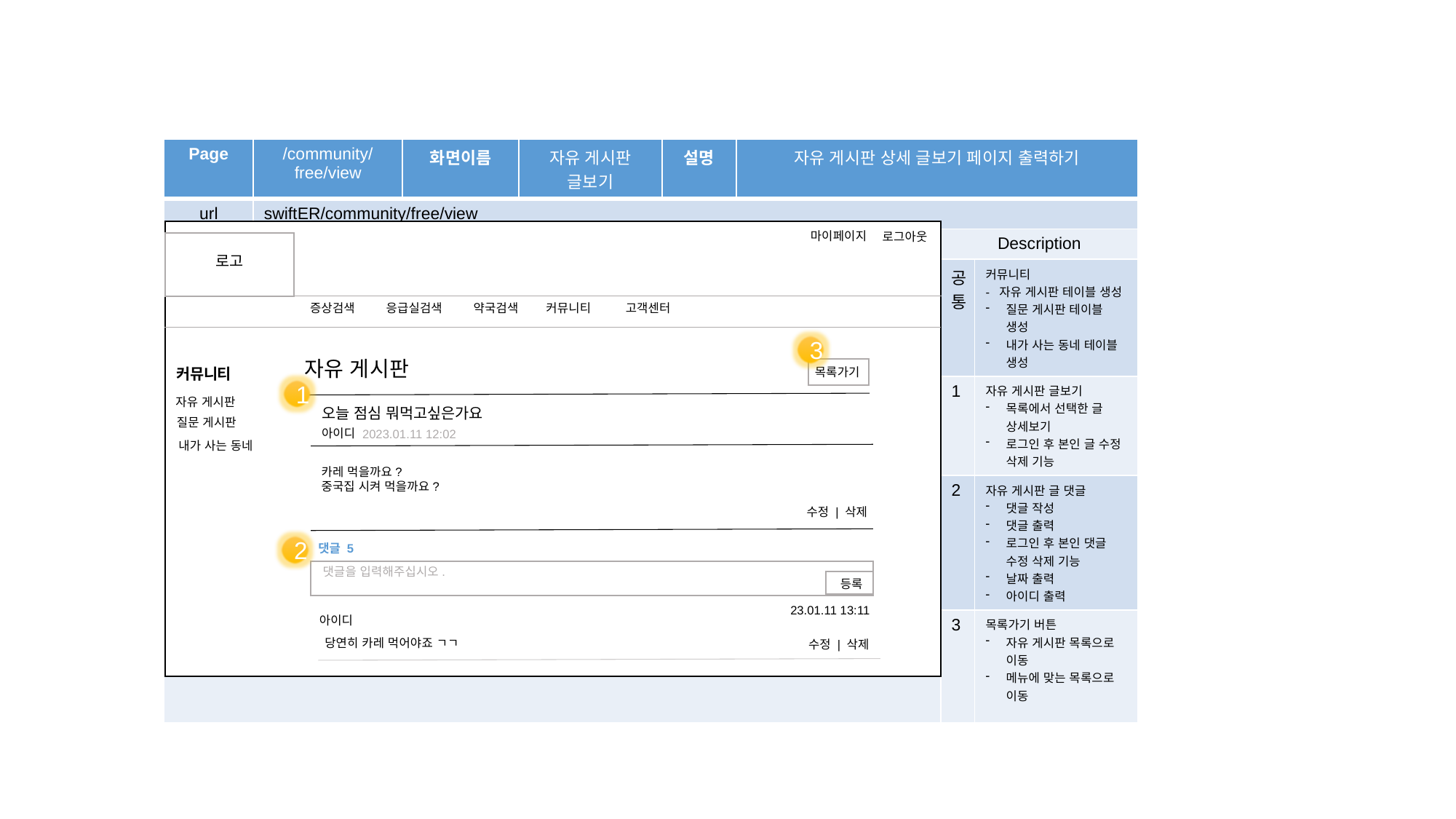

| Page | /community/free/view | 화면이름 | 자유 게시판 글보기 | 설명 | 자유 게시판 상세 글보기 페이지 출력하기 |  |  |
| --- | --- | --- | --- | --- | --- | --- | --- |
| url | swiftER/community/free/view |  |  |  |  |  |  |
|  |  |  |  |  |  | Description |  |
|  |  |  |  |  |  | 공통 | 커뮤니티 - 자유 게시판 테이블 생성 질문 게시판 테이블 생성 내가 사는 동네 테이블 생성 |
|  |  |  |  |  |  | 1 | 자유 게시판 글보기 목록에서 선택한 글 상세보기 로그인 후 본인 글 수정 삭제 기능 |
|  |  |  |  |  |  | 2 | 자유 게시판 글 댓글 댓글 작성 댓글 출력 로그인 후 본인 댓글 수정 삭제 기능 날짜 출력 아이디 출력 |
|  |  |  |  |  |  | 3 | 목록가기 버튼 자유 게시판 목록으로 이동 메뉴에 맞는 목록으로 이동 |

마이페이지
로그아웃

로고
증상검색         응급실검색         약국검색        커뮤니티          고객센터
3
자유 게시판

커뮤니티
목록가기
1
자유 게시판
오늘 점심 뭐먹고싶은가요
질문 게시판
아이디
2023.01.11 12:02
내가 사는 동네
카레 먹을까요?
중국집 시켜 먹을까요?
수정 | 삭제
댓글 5
2
댓글을 입력해주십시오.

등록
23.01.11 13:11
아이디
당연히 카레 먹어야죠 ㄱㄱ
수정 | 삭제